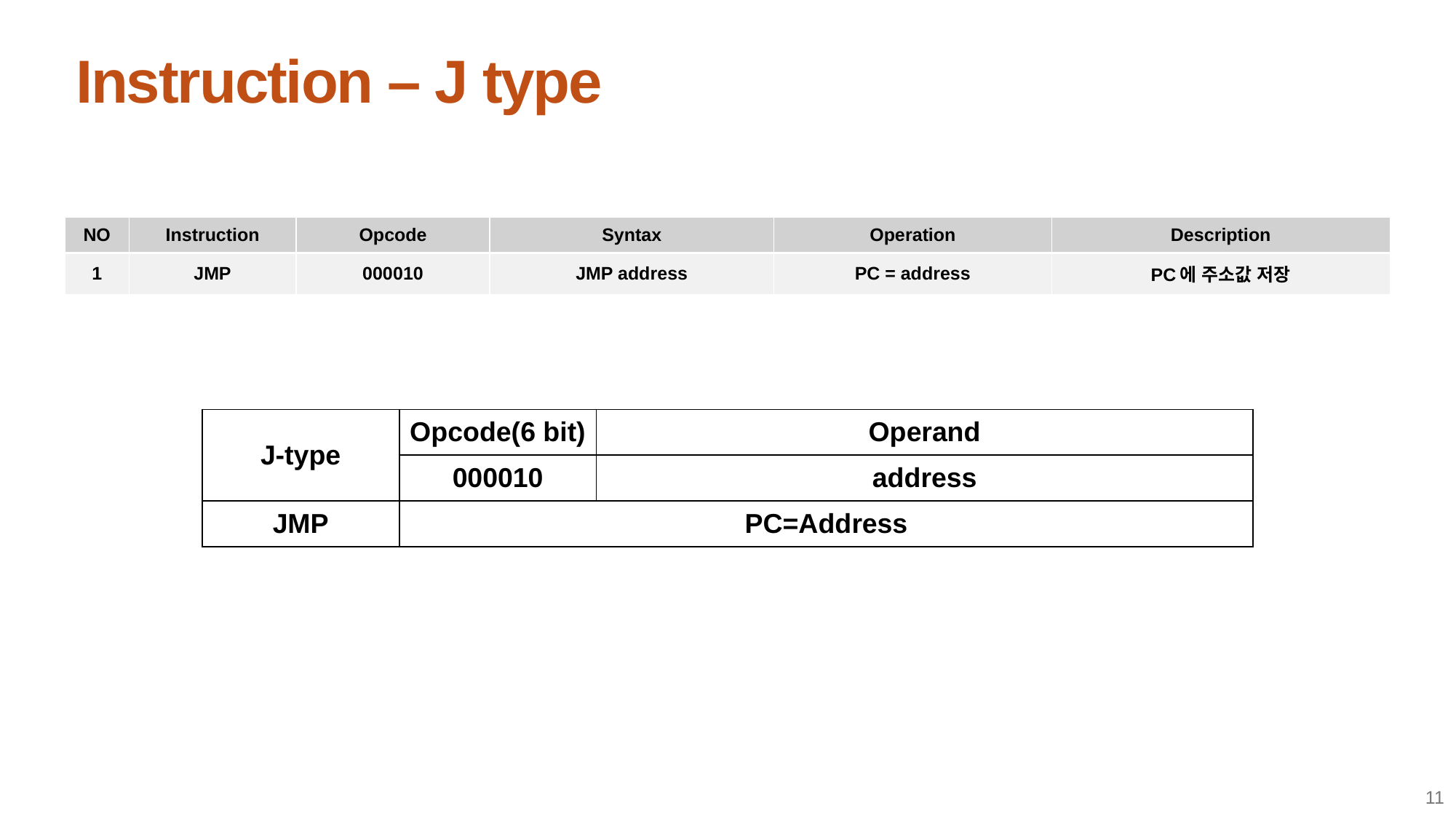

# Instruction – J type
| NO | Instruction | Opcode | Syntax | Operation | Description |
| --- | --- | --- | --- | --- | --- |
| 1 | JMP | 000010 | JMP address | PC = address | PC에 주소값 저장 |
| J-type | Opcode(6 bit) | Operand |
| --- | --- | --- |
|  | 000010 | address |
| JMP | PC=Address |  |
11